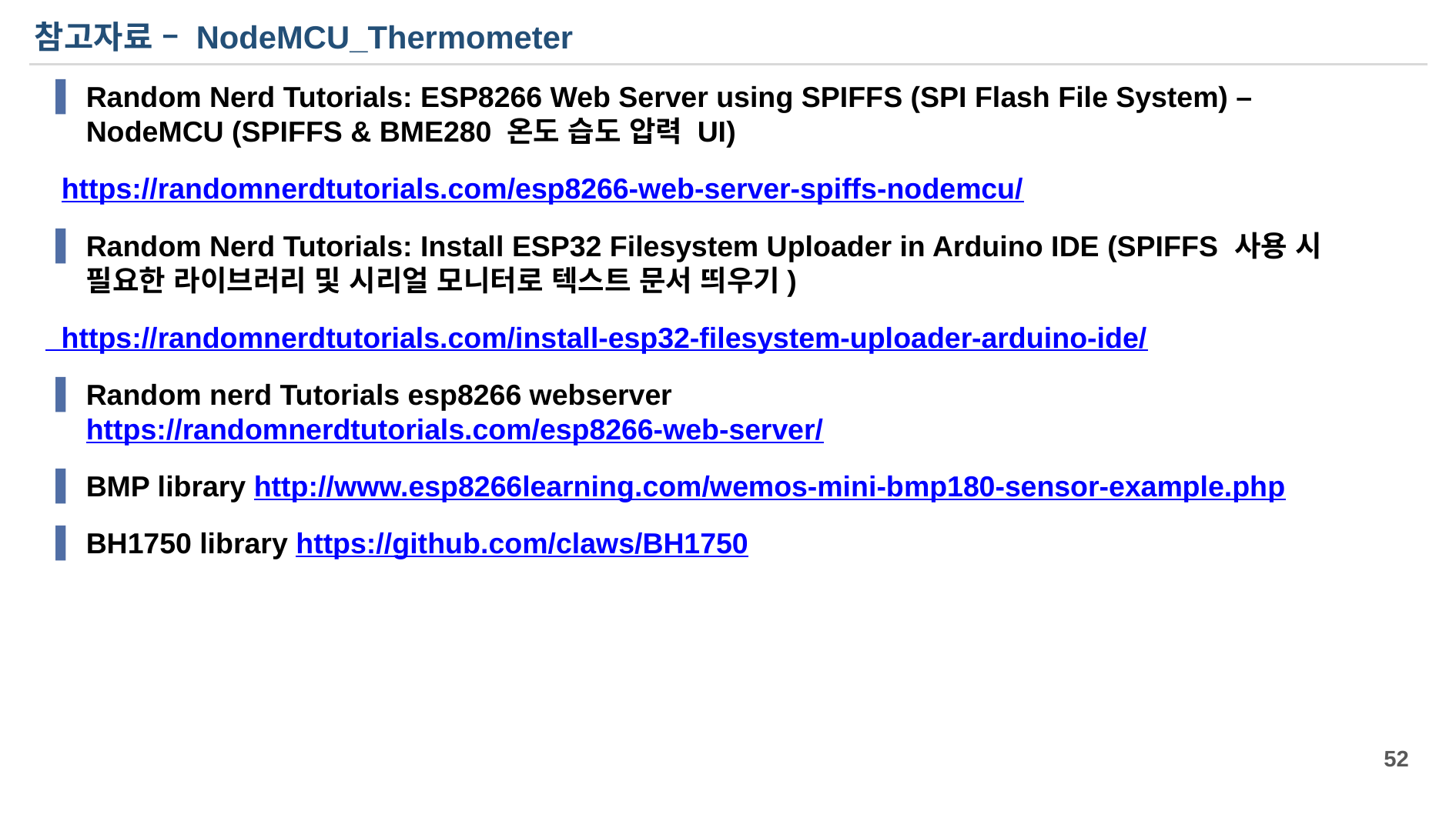

# 참고자료 – NodeMCU_Thermometer
Random Nerd Tutorials: ESP8266 Web Server using SPIFFS (SPI Flash File System) – NodeMCU (SPIFFS & BME280 온도 습도 압력 UI)
  https://randomnerdtutorials.com/esp8266-web-server-spiffs-nodemcu/
Random Nerd Tutorials: Install ESP32 Filesystem Uploader in Arduino IDE (SPIFFS 사용 시 필요한 라이브러리 및 시리얼 모니터로 텍스트 문서 띄우기)
  https://randomnerdtutorials.com/install-esp32-filesystem-uploader-arduino-ide/
Random nerd Tutorials esp8266 webserverhttps://randomnerdtutorials.com/esp8266-web-server/
BMP library http://www.esp8266learning.com/wemos-mini-bmp180-sensor-example.php
BH1750 library https://github.com/claws/BH1750

52